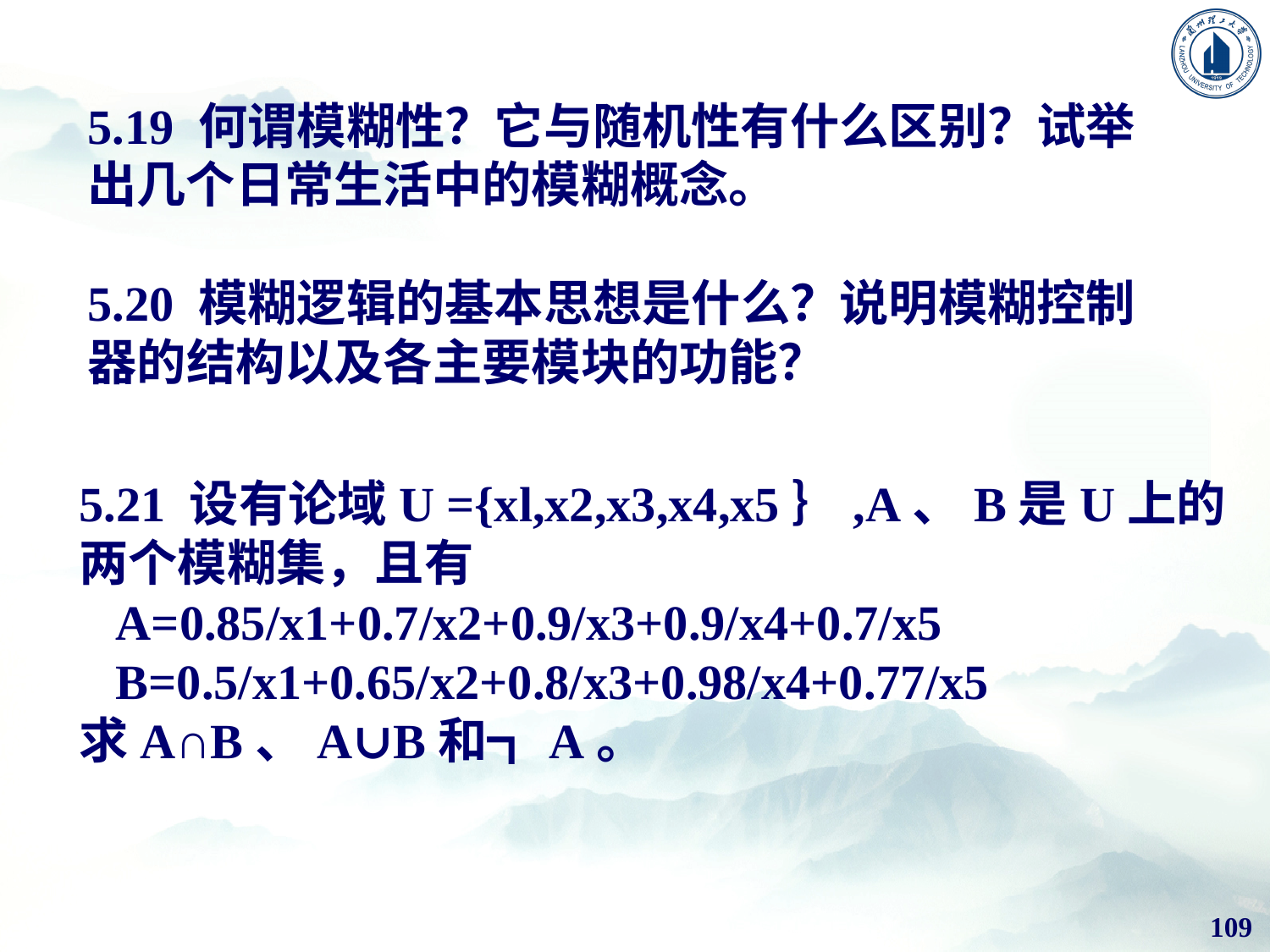

5.19 何谓模糊性？它与随机性有什么区别？试举出几个日常生活中的模糊概念。

5.20 模糊逻辑的基本思想是什么？说明模糊控制器的结构以及各主要模块的功能？
5.21 设有论域U ={xl,x2,x3,x4,x5｝,A、B是U上的两个模糊集，且有
   A=0.85/x1+0.7/x2+0.9/x3+0.9/x4+0.7/x5
   B=0.5/x1+0.65/x2+0.8/x3+0.98/x4+0.77/x5
求A∩B、A∪B和┓A。
109